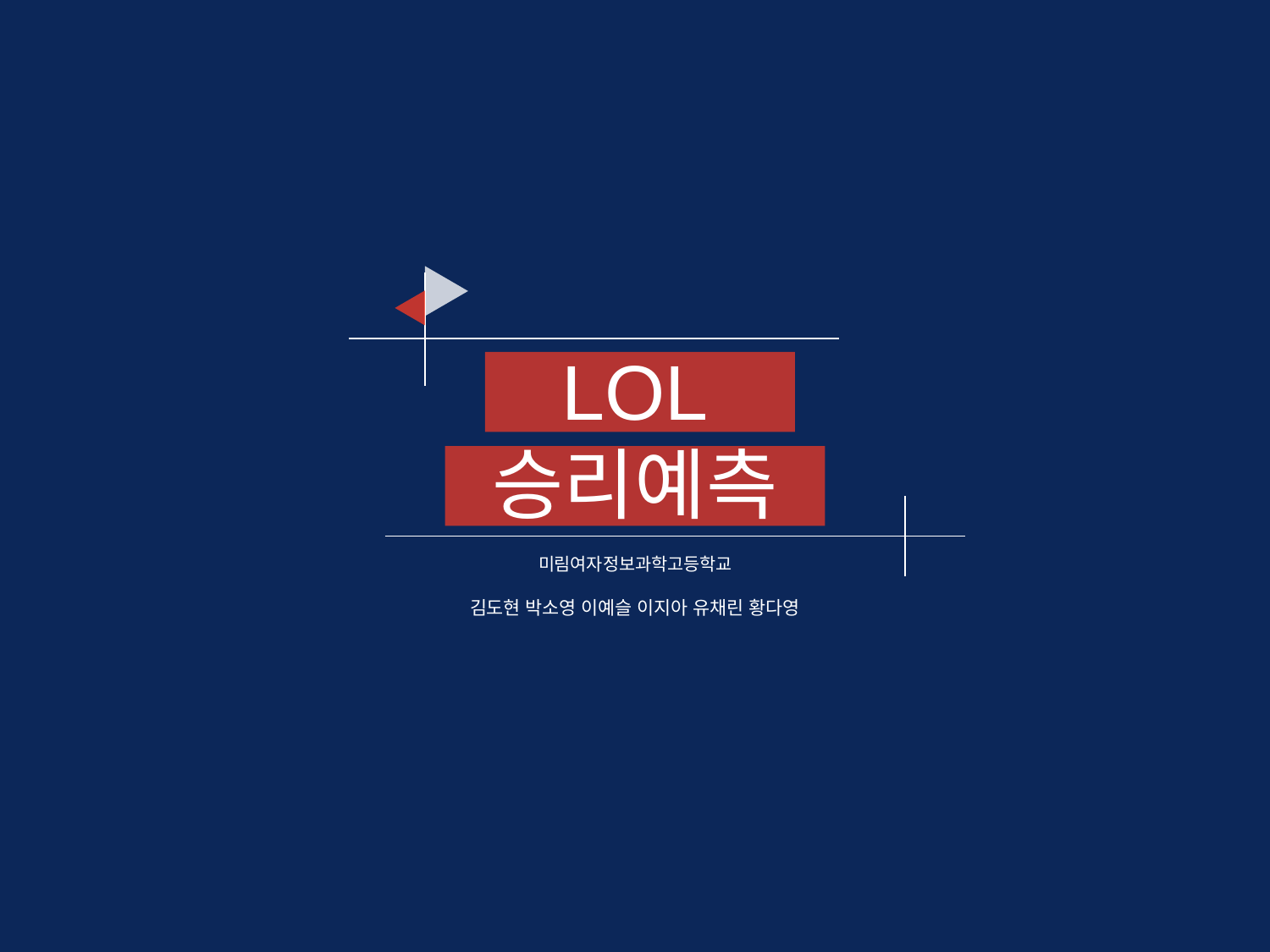

LOL
승리예측

미림여자정보과학고등학교

김도현 박소영 이예슬 이지아 유채린 황다영